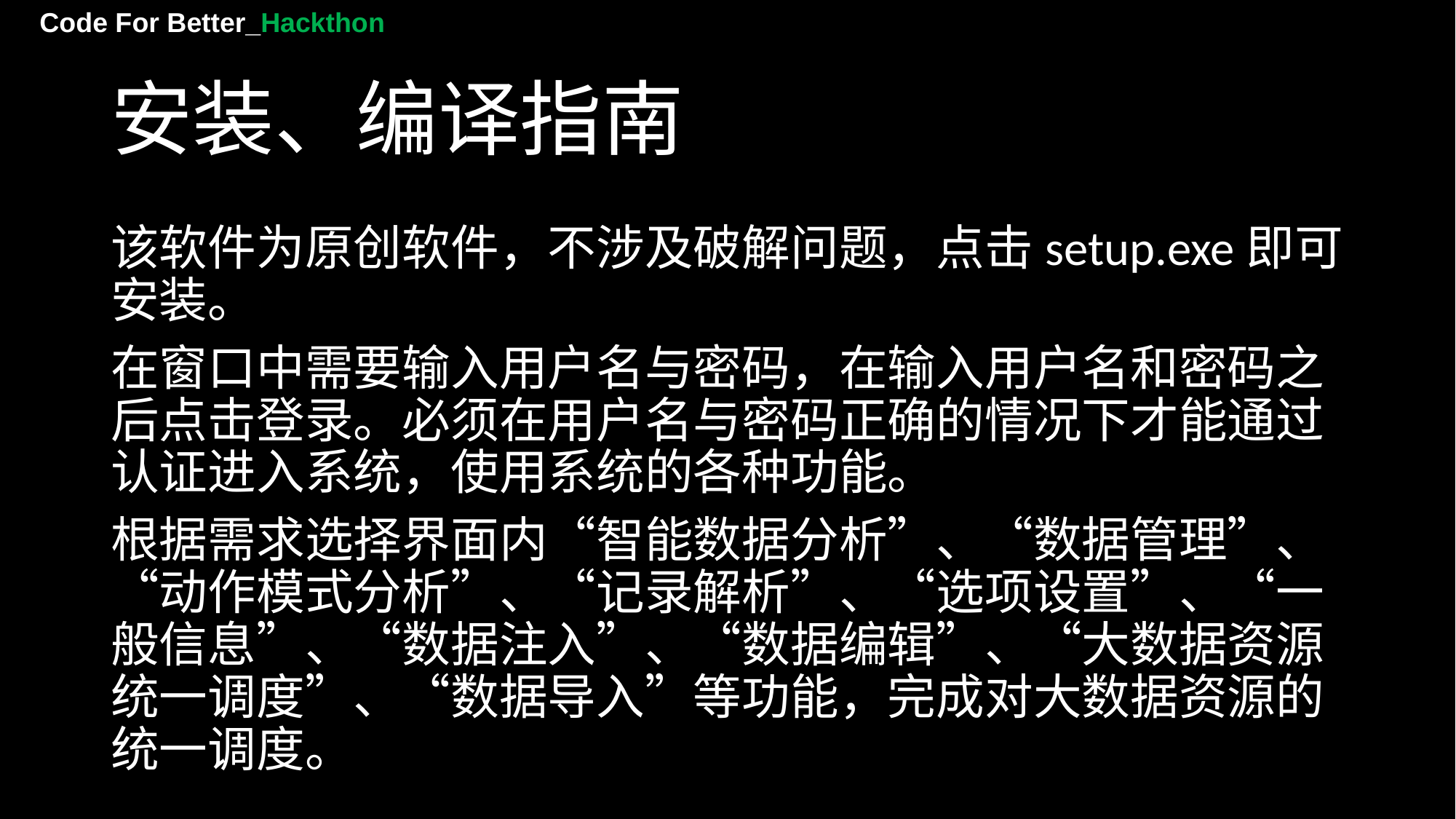

Code For Better_Hackthon
# 安装、编译指南
该软件为原创软件，不涉及破解问题，点击setup.exe即可安装。
在窗口中需要输入用户名与密码，在输入用户名和密码之后点击登录。必须在用户名与密码正确的情况下才能通过认证进入系统，使用系统的各种功能。
根据需求选择界面内“智能数据分析”、“数据管理”、“动作模式分析”、“记录解析”、“选项设置”、“一般信息”、“数据注入”、“数据编辑”、“大数据资源统一调度”、“数据导入”等功能，完成对大数据资源的统一调度。